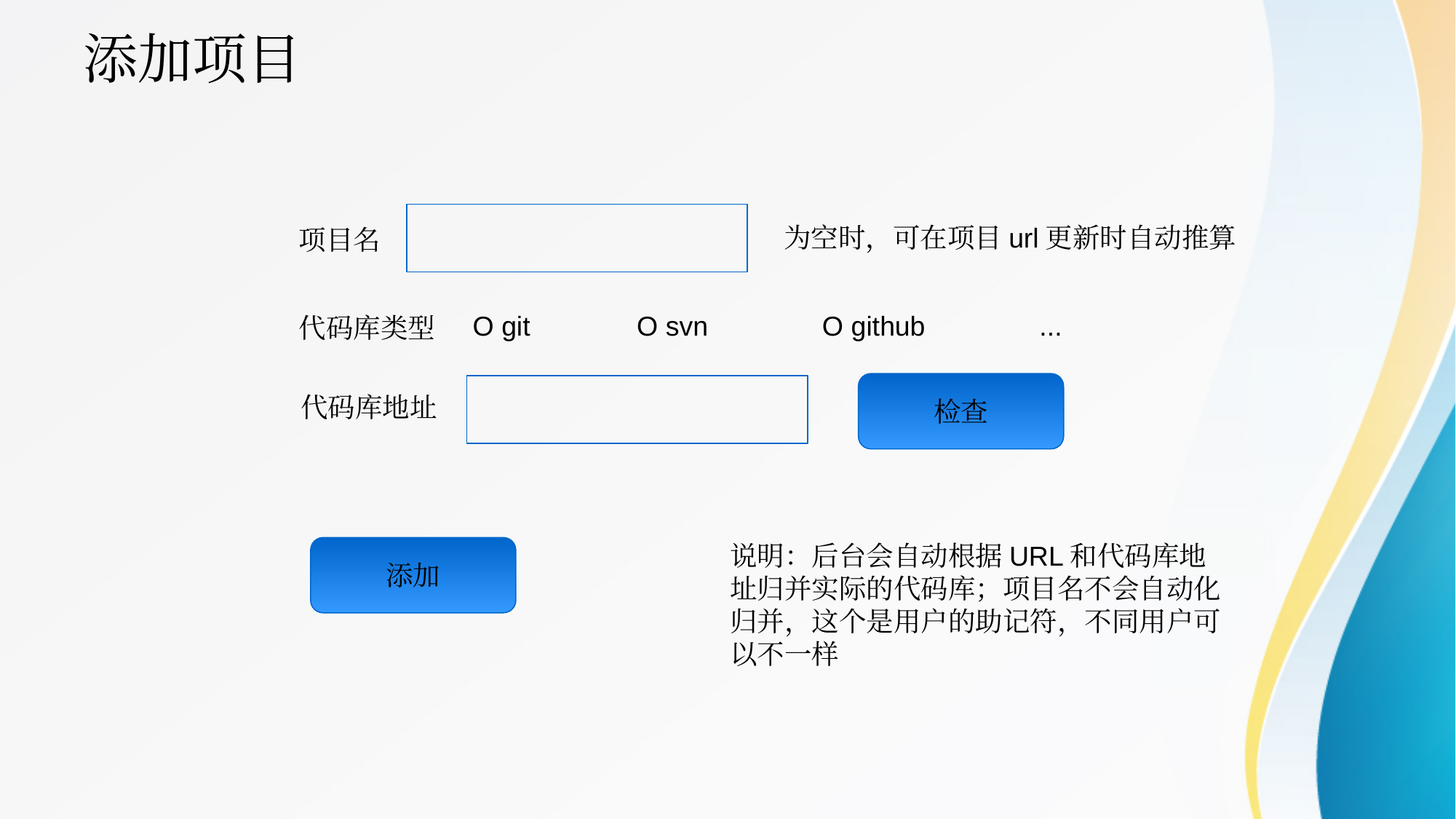

# 添加项目

为空时，可在项目url更新时自动推算
项目名
O git              O svn               O github               ...
代码库类型
检查

代码库地址
说明：后台会自动根据URL和代码库地址归并实际的代码库；项目名不会自动化归并，这个是用户的助记符，不同用户可以不一样
添加